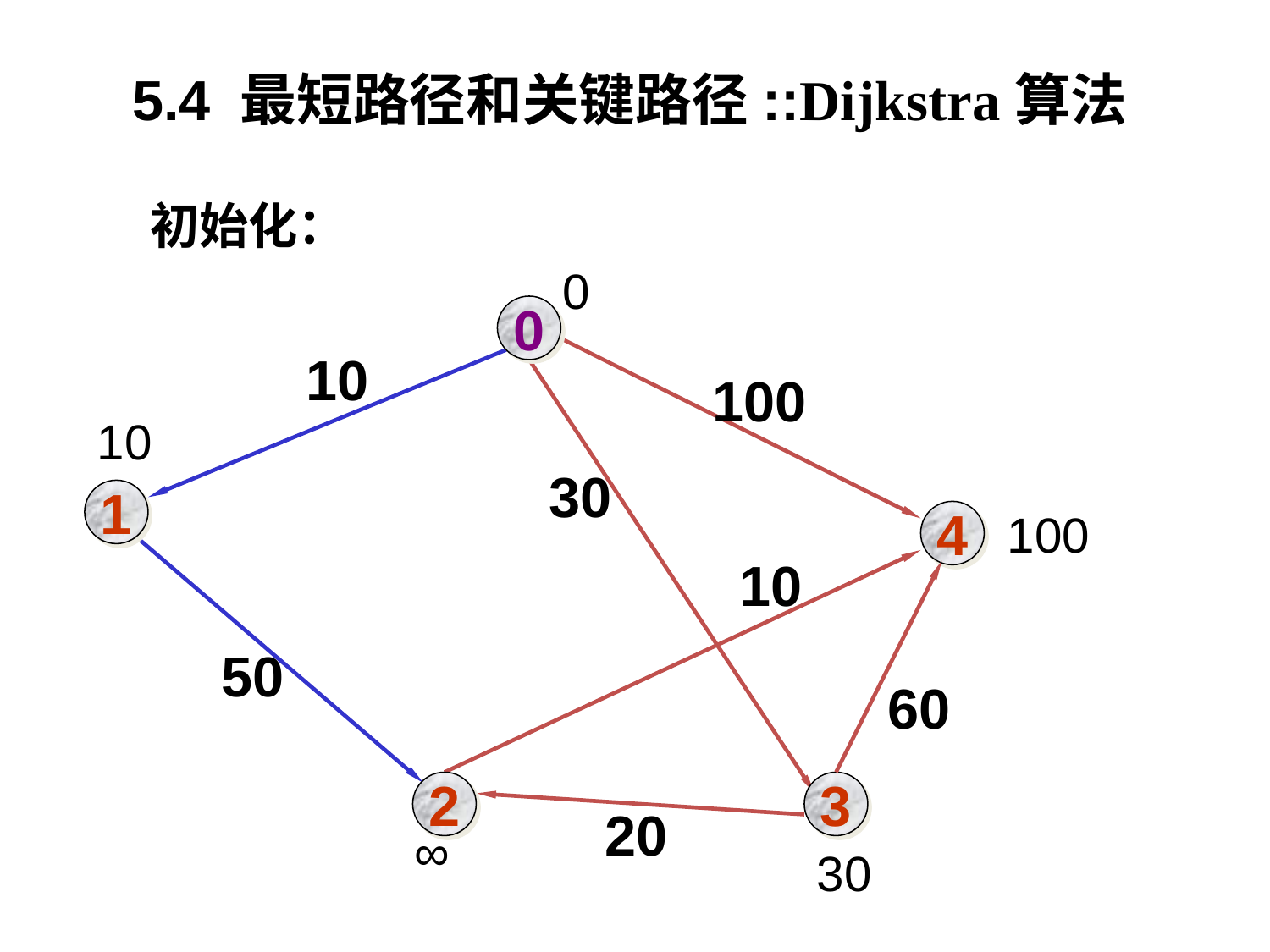

5.4 最短路径和关键路径::Dijkstra算法
初始化：
0
0
10

100
10
30
1
100
4

10

50
60
2
3

20
∞
30